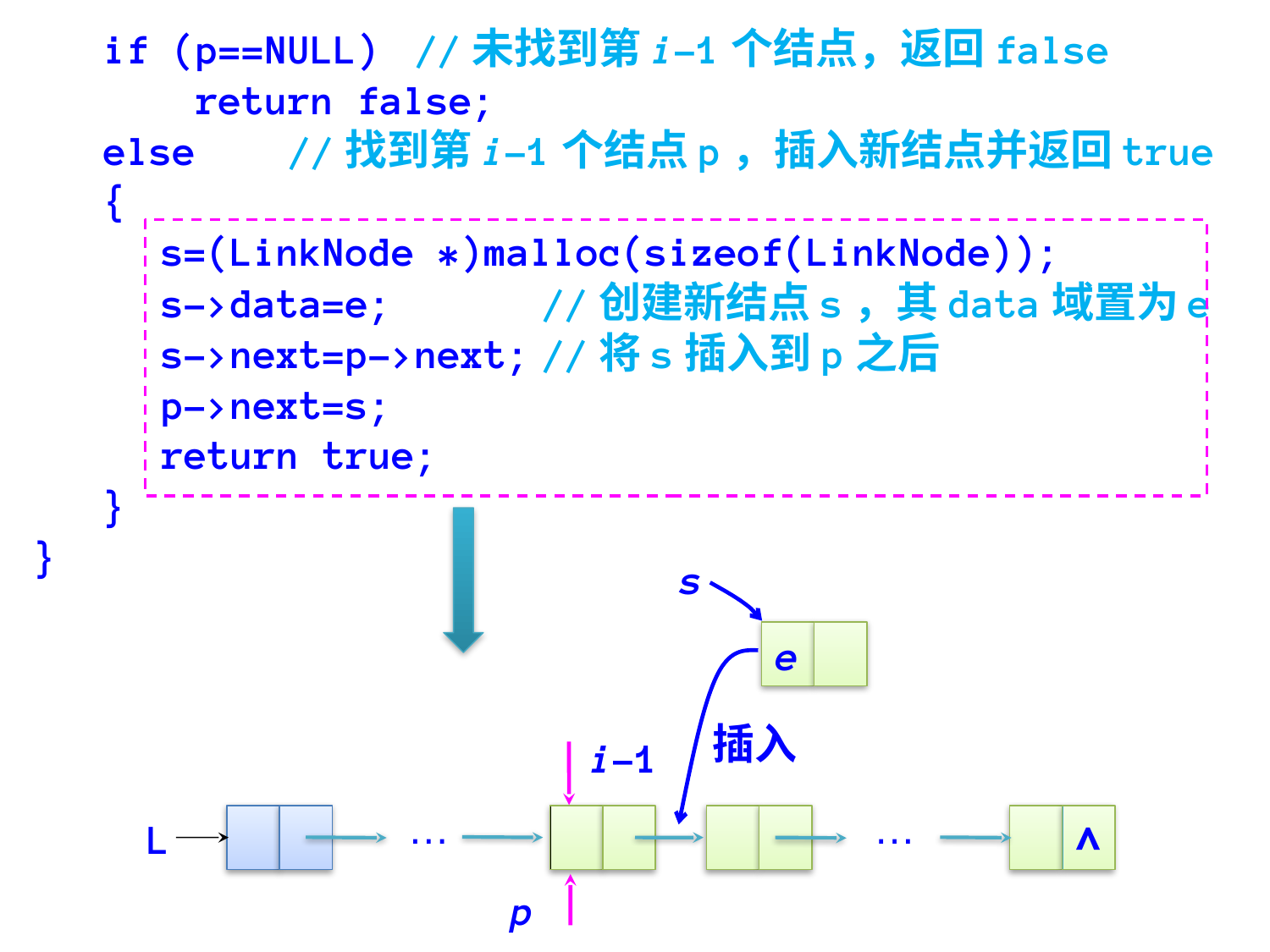

if (p==NULL)	//未找到第i-1个结点，返回false
       return false;
   else	//找到第i-1个结点p，插入新结点并返回true
   {
	s=(LinkNode *)malloc(sizeof(LinkNode));
	s->data=e;		//创建新结点s，其data域置为e
	s->next=p->next;	//将s插入到p之后
	p->next=s;
	return true;
   }
}

s

e

插入
i-1

…
…
L

∧

p